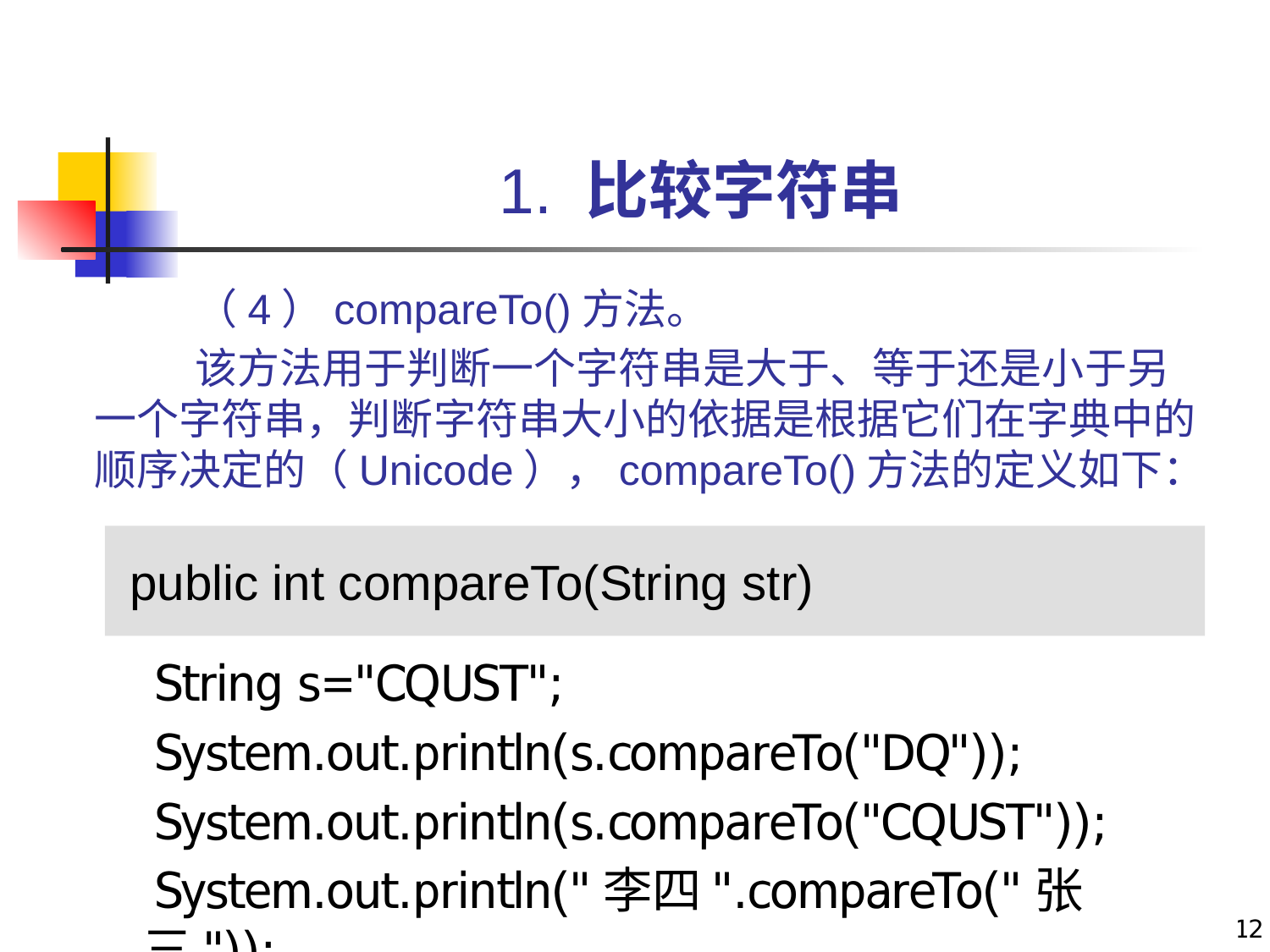

# 1. 比较字符串
（4）compareTo()方法。
该方法用于判断一个字符串是大于、等于还是小于另一个字符串，判断字符串大小的依据是根据它们在字典中的顺序决定的（Unicode），compareTo()方法的定义如下：

public int compareTo(String str)
String s="CQUST";
System.out.println(s.compareTo("DQ"));
System.out.println(s.compareTo("CQUST"));
System.out.println("李四".compareTo("张三"));
12